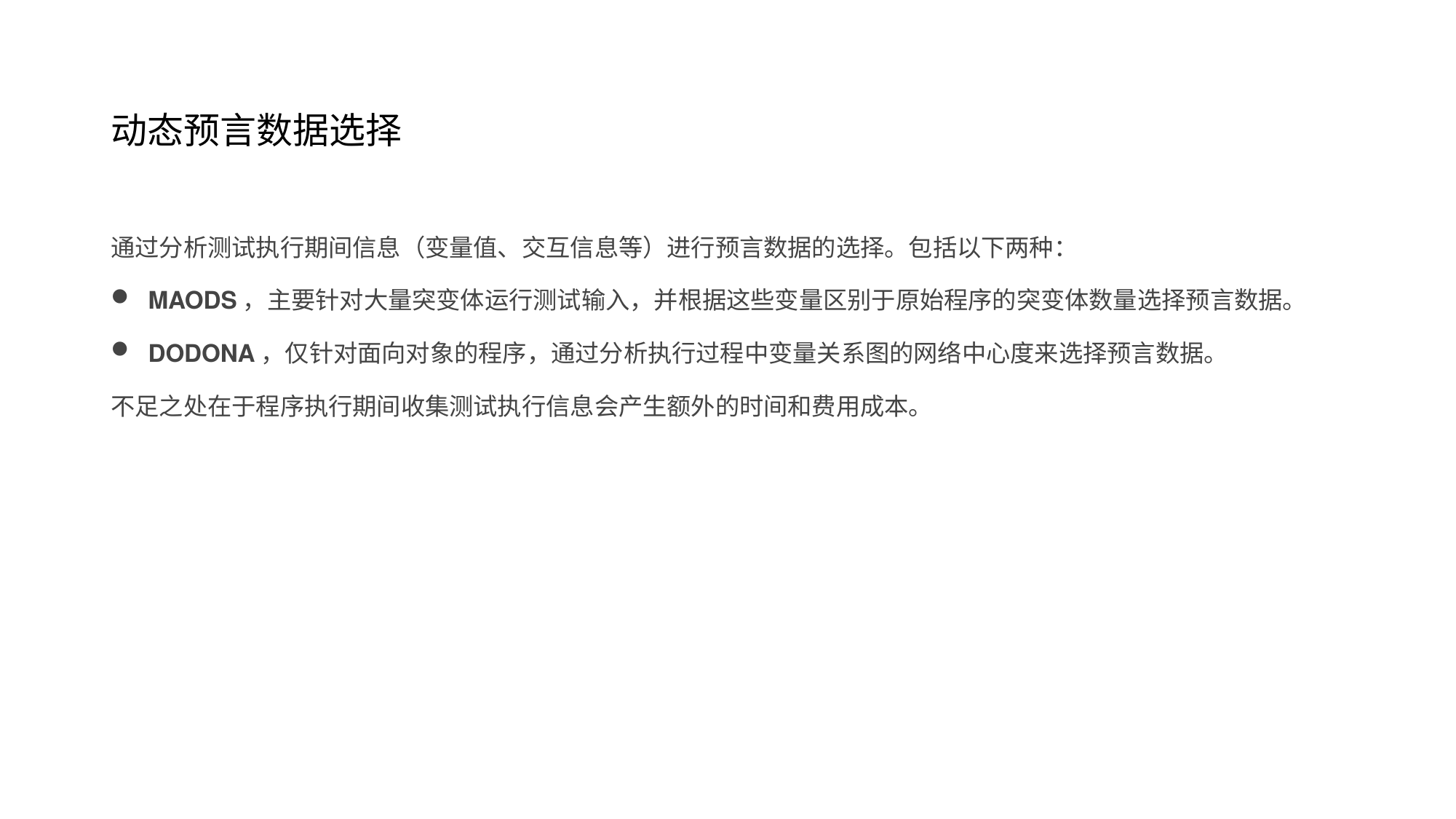

# 动态预言数据选择
通过分析测试执行期间信息（变量值、交互信息等）进行预言数据的选择。包括以下两种：
MAODS，主要针对大量突变体运行测试输入，并根据这些变量区别于原始程序的突变体数量选择预言数据。
DODONA，仅针对面向对象的程序，通过分析执行过程中变量关系图的网络中心度来选择预言数据。
不足之处在于程序执行期间收集测试执行信息会产生额外的时间和费用成本。